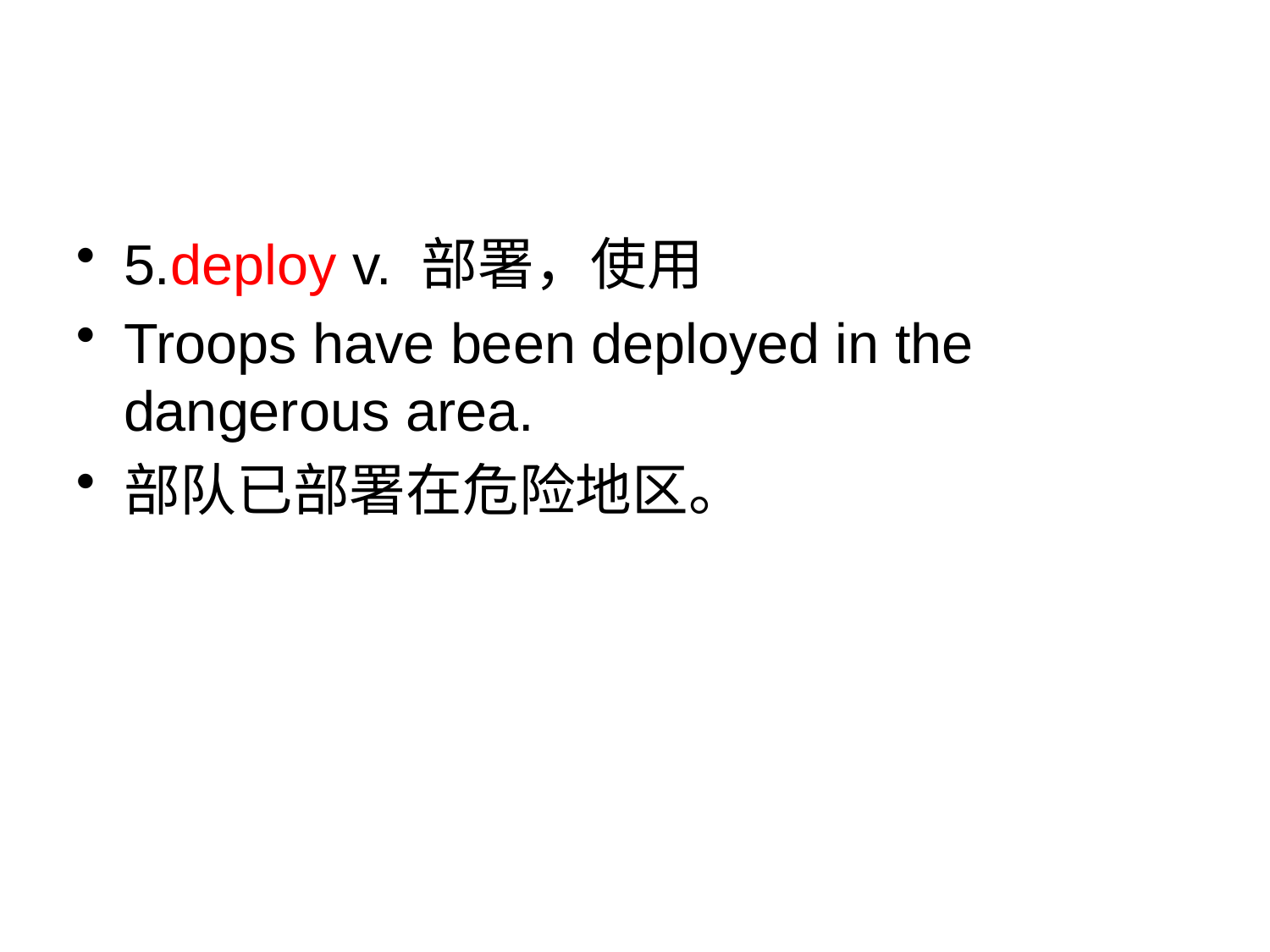

#
5.deploy v. 部署，使用
Troops have been deployed in the dangerous area.
部队已部署在危险地区。